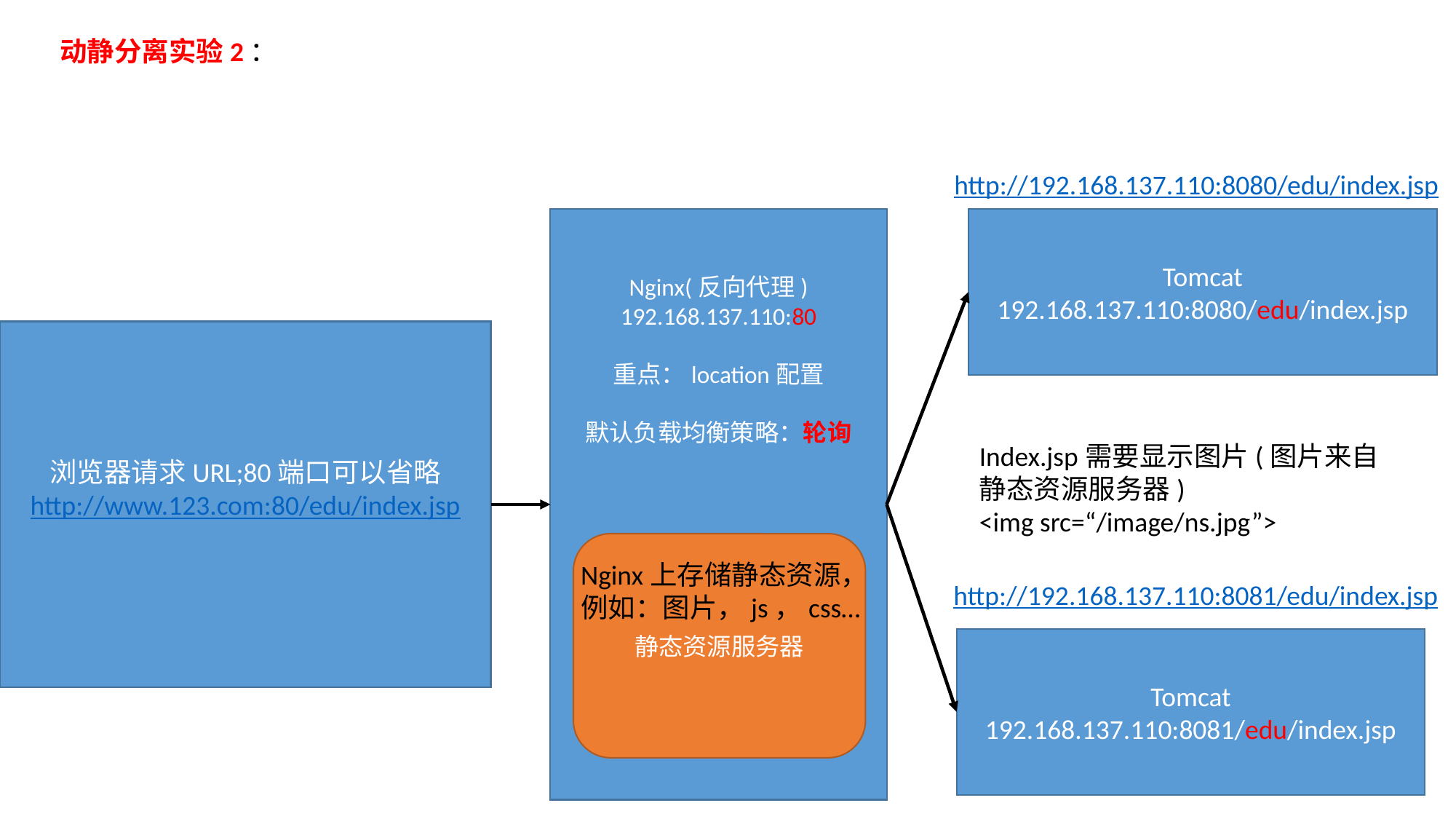

动静分离实验2：
http://192.168.137.110:8080/edu/index.jsp

Nginx(反向代理)
192.168.137.110:80

重点：location配置

默认负载均衡策略：轮询

Tomcat
192.168.137.110:8080/edu/index.jsp
浏览器请求URL;80端口可以省略
http://www.123.com:80/edu/index.jsp

Index.jsp需要显示图片(图片来自静态资源服务器)
<img src=“/image/ns.jpg”>

静态资源服务器
Nginx上存储静态资源，例如：图片，js，css…
http://192.168.137.110:8081/edu/index.jsp

Tomcat
192.168.137.110:8081/edu/index.jsp